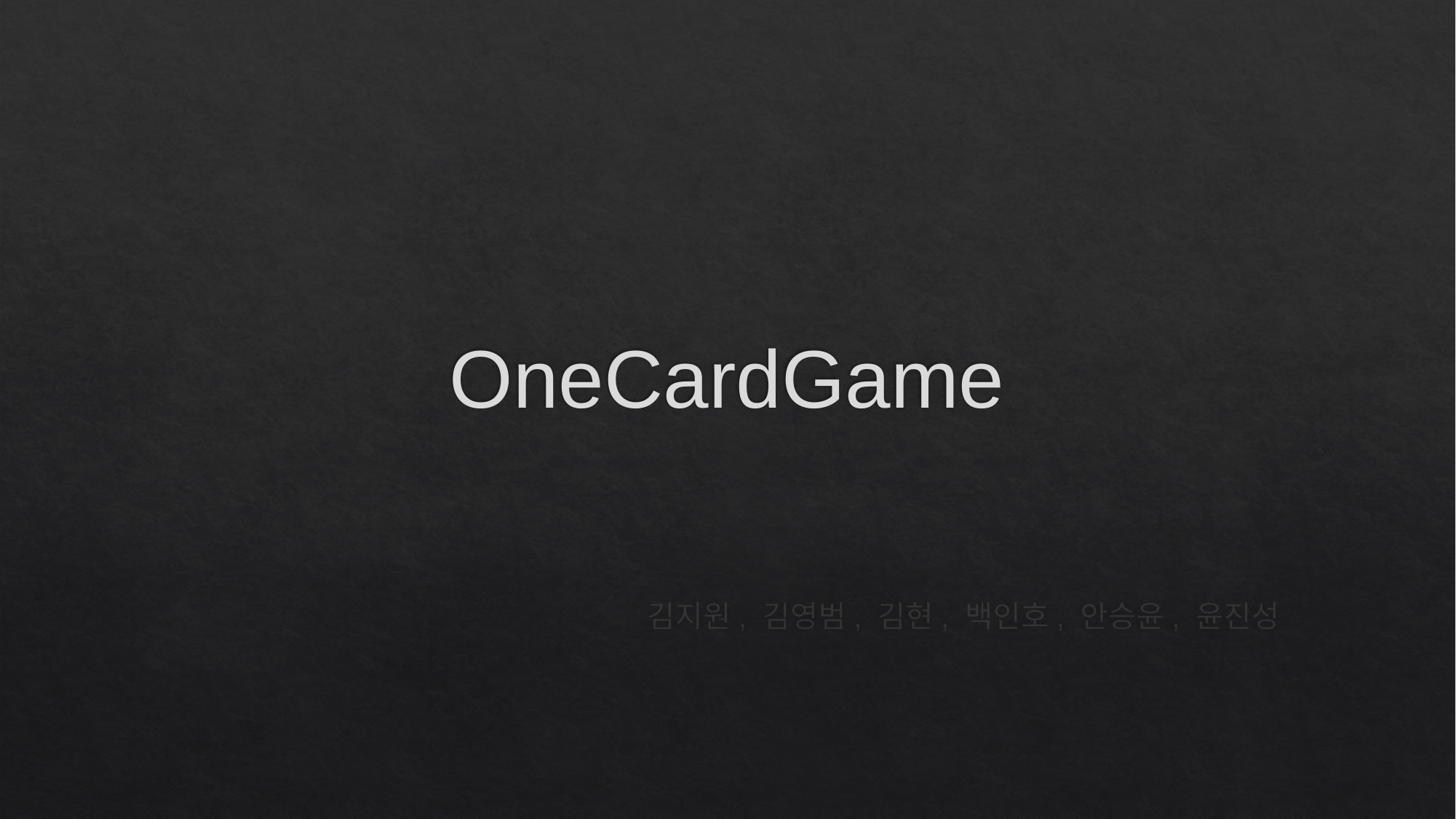

# OneCardGame
김지원, 김영범, 김현, 백인호, 안승윤, 윤진성